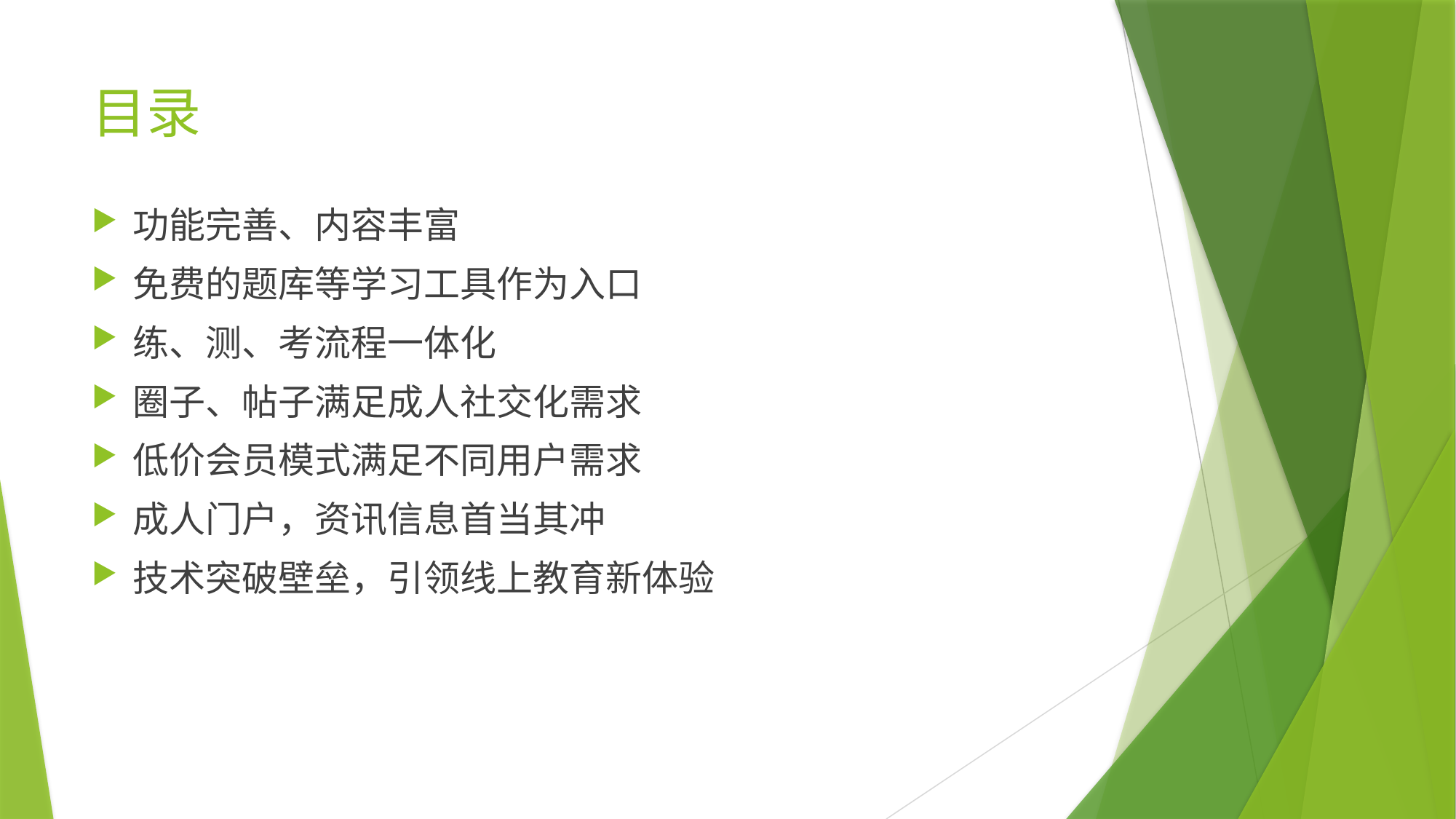

# 目录
功能完善、内容丰富
免费的题库等学习工具作为入口
练、测、考流程一体化
圈子、帖子满足成人社交化需求
低价会员模式满足不同用户需求
成人门户，资讯信息首当其冲
技术突破壁垒，引领线上教育新体验